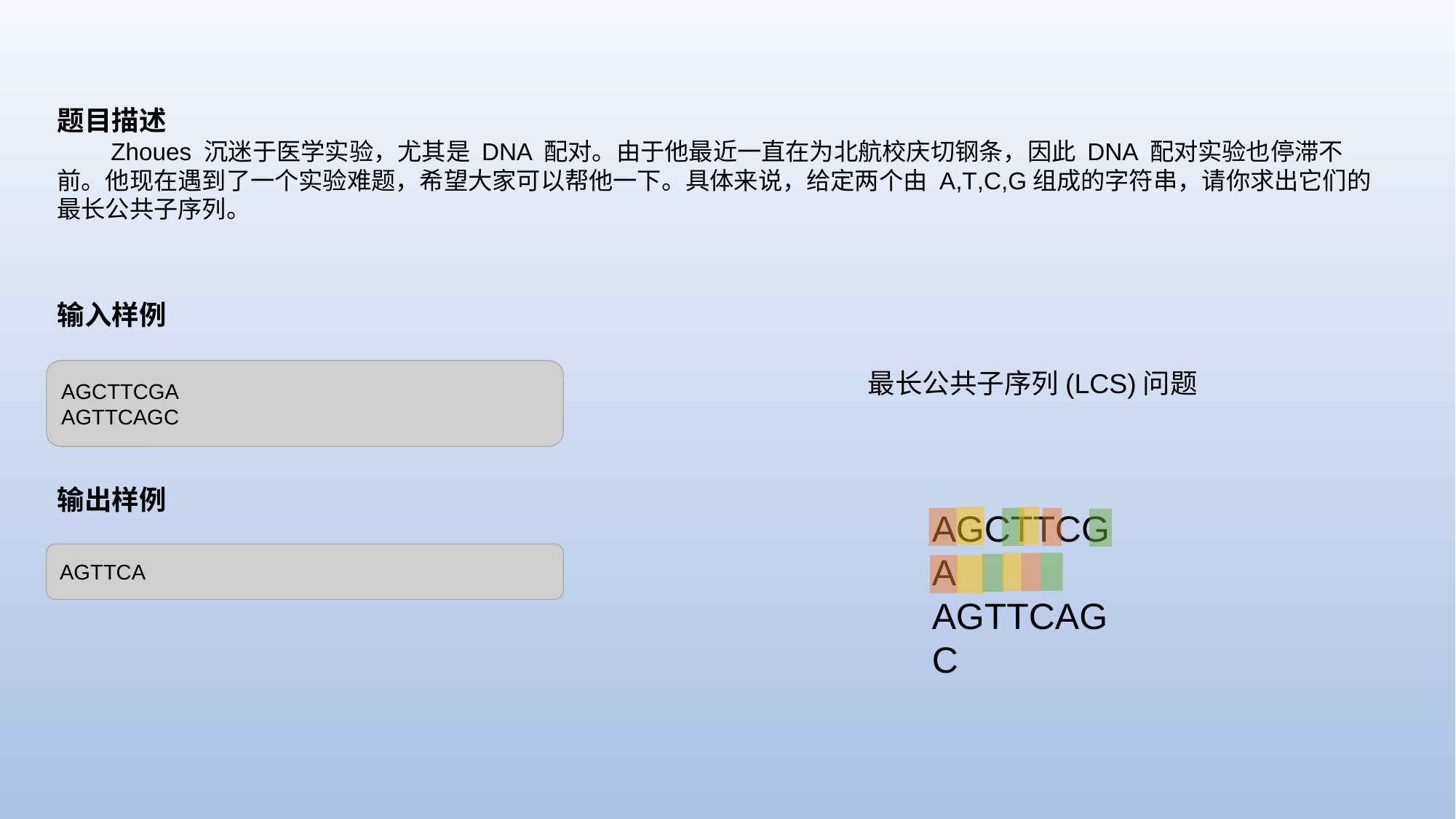

题目描述
        Zhoues 沉迷于医学实验，尤其是 DNA 配对。由于他最近一直在为北航校庆切钢条，因此 DNA 配对实验也停滞不前。他现在遇到了一个实验难题，希望大家可以帮他一下。具体来说，给定两个由 A,T,C,G组成的字符串，请你求出它们的最长公共子序列。
输入样例
AGCTTCGA
AGTTCAGC
最长公共子序列(LCS)问题
输出样例
AGCTTCGA
AGTTCAGC

AGTTCA